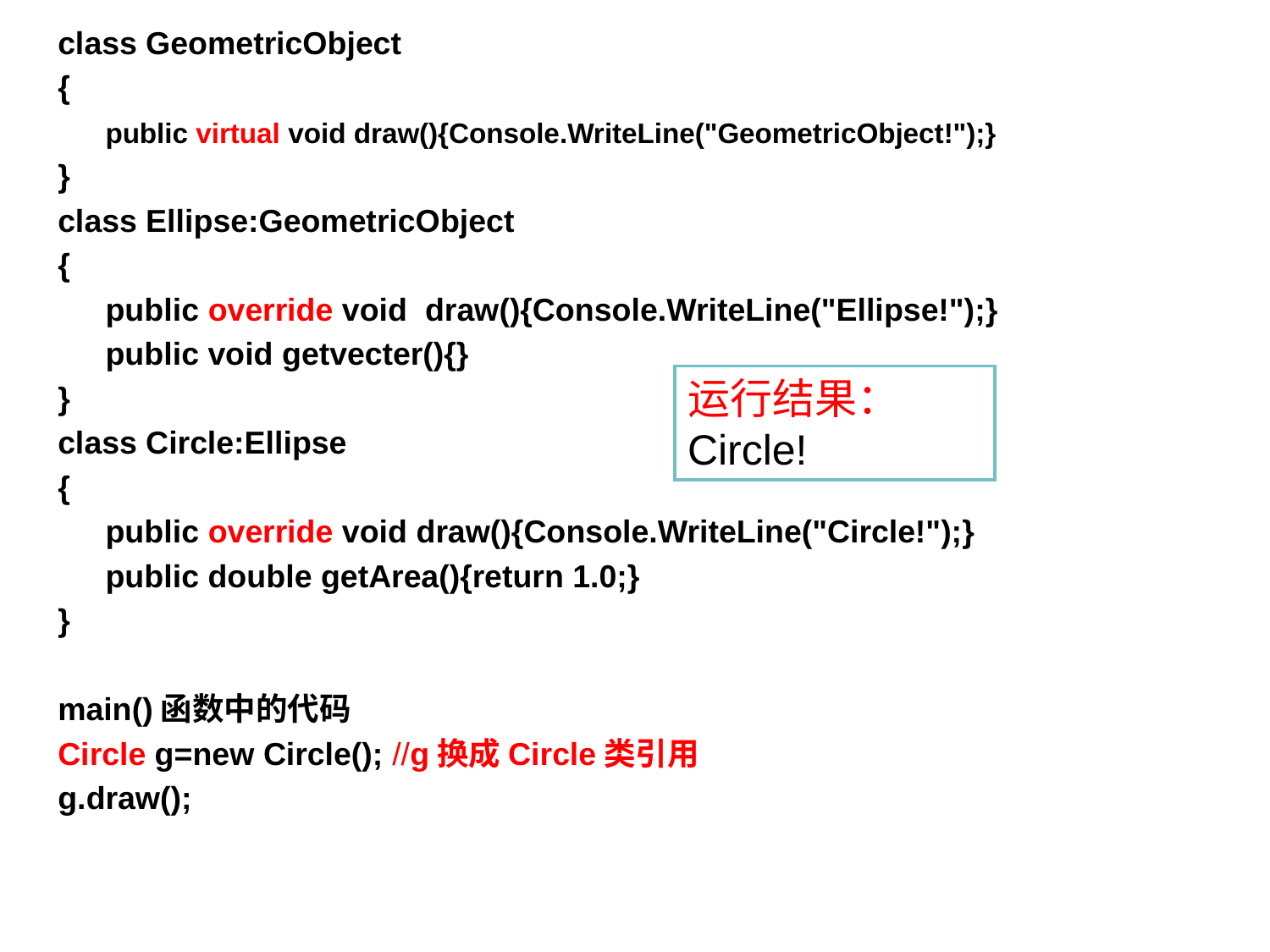

class GeometricObject
{
	public virtual void draw(){Console.WriteLine("GeometricObject!");}
}
class Ellipse:GeometricObject
{
	public override void  draw(){Console.WriteLine("Ellipse!");}
	public void getvecter(){}
}
class Circle:Ellipse
{
	public override void draw(){Console.WriteLine("Circle!");}
	public double getArea(){return 1.0;}
}

main()函数中的代码
Circle g=new Circle(); //g换成Circle类引用
g.draw();
运行结果：
Circle!